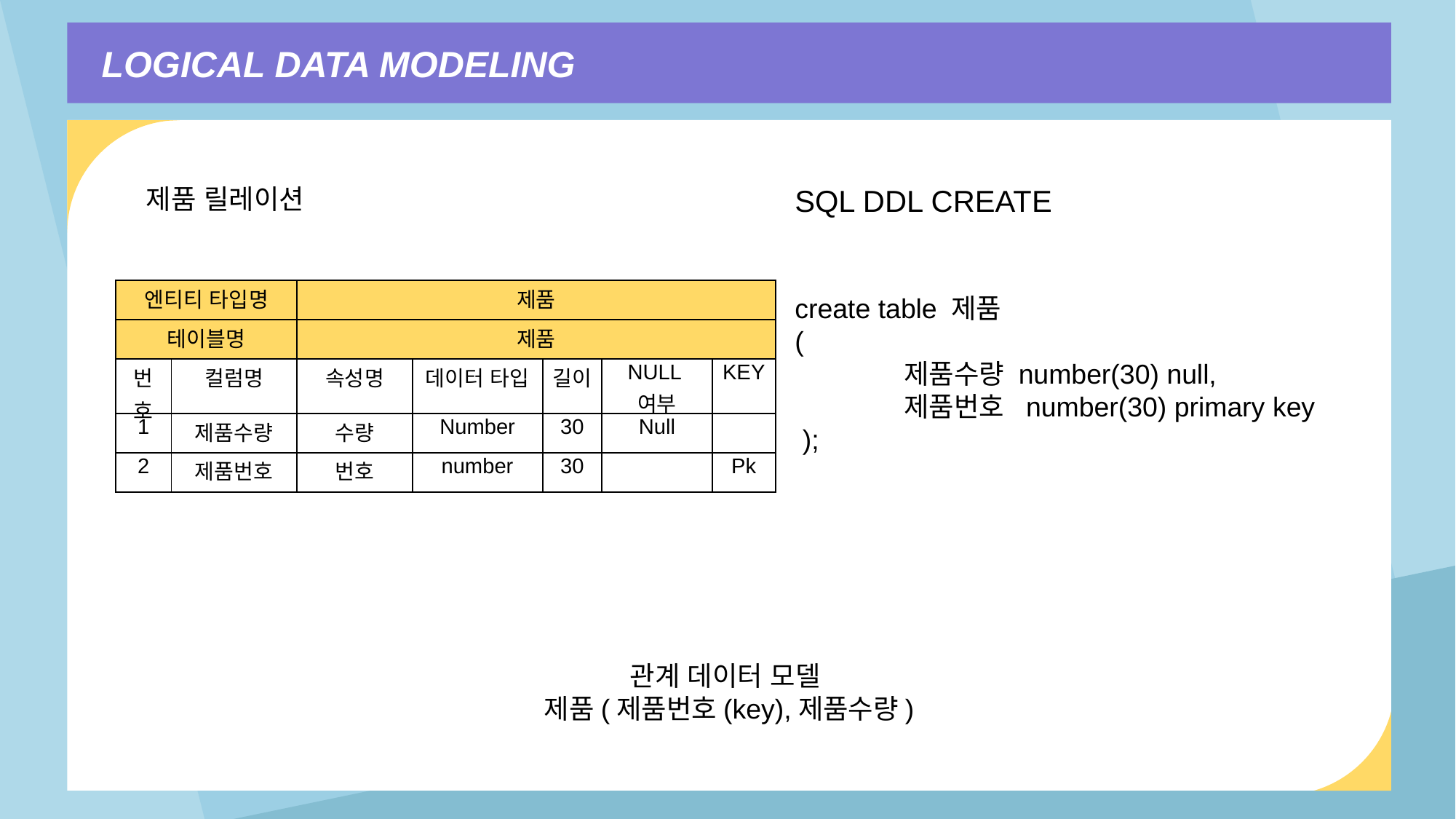

LOGICAL DATA MODELING

제품 릴레이션
SQL DDL CREATE

create table 제품
(
	제품수량 number(30) null,
	제품번호  number(30) primary key
 );

| 엔티티 타입명 |  | 제품 |  |  |  |  |
| --- | --- | --- | --- | --- | --- | --- |
| 테이블명 |  | 제품 |  |  |  |  |
| 번호 | 컬럼명 | 속성명 | 데이터 타입 | 길이 | NULL여부 | KEY |
| 1 | 제품수량 | 수량 | Number | 30 | Null |  |
| 2 | 제품번호 | 번호 | number | 30 |  | Pk |

관계 데이터 모델
제품(제품번호(key),제품수량)